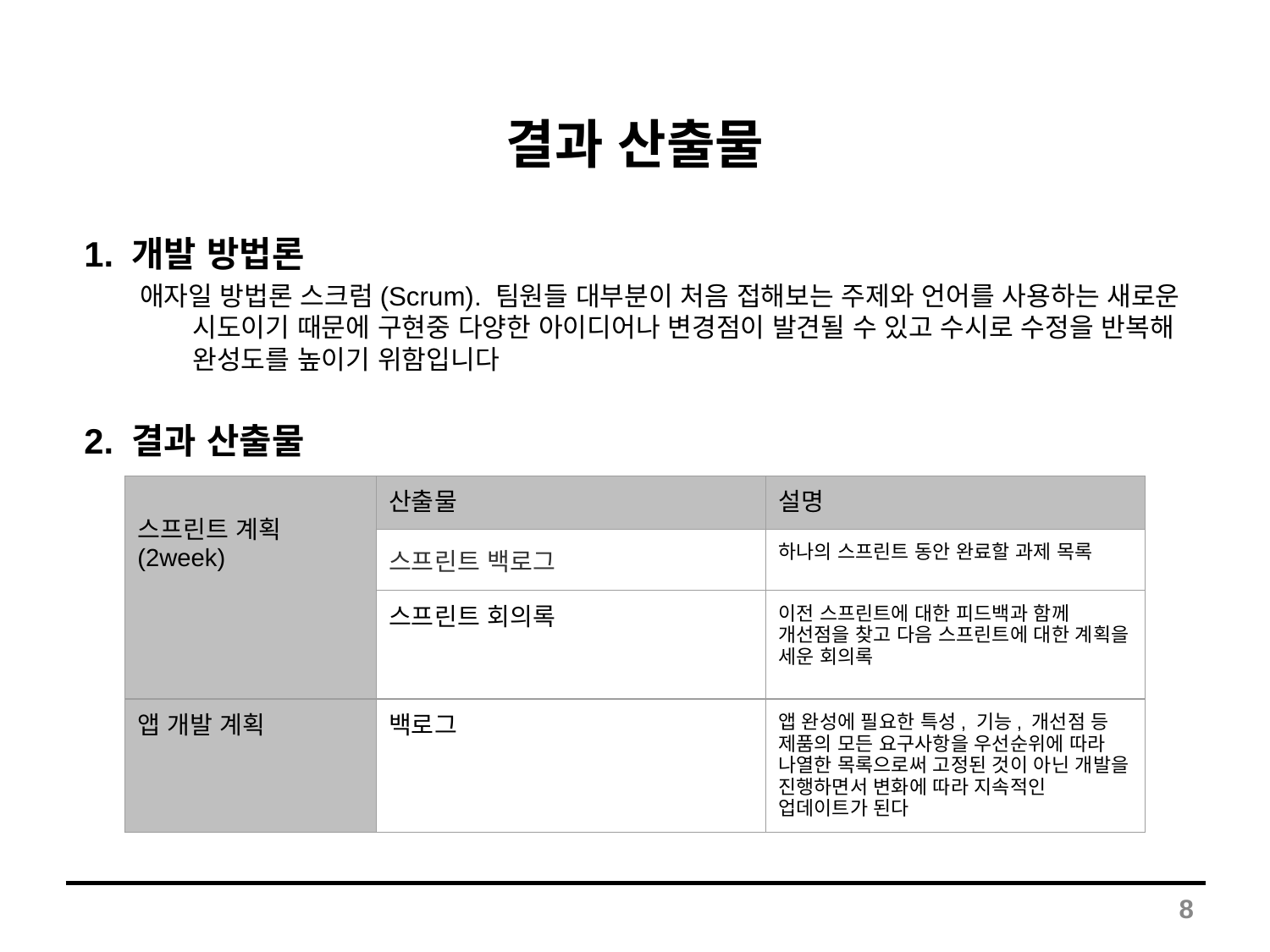

# 결과 산출물
1. 개발 방법론
애자일 방법론 스크럼(Scrum). 팀원들 대부분이 처음 접해보는 주제와 언어를 사용하는 새로운 시도이기 때문에 구현중 다양한 아이디어나 변경점이 발견될 수 있고 수시로 수정을 반복해 완성도를 높이기 위함입니다

2. 결과 산출물

| 스프린트 계획(2week) | 산출물 | 설명 |
| --- | --- | --- |
|  | 스프린트 백로그 | 하나의 스프린트 동안 완료할 과제 목록 |
|  | 스프린트 회의록 | 이전 스프린트에 대한 피드백과 함께 개선점을 찾고 다음 스프린트에 대한 계획을 세운 회의록 |
| 앱 개발 계획 | 백로그 | 앱 완성에 필요한 특성, 기능, 개선점 등 제품의 모든 요구사항을 우선순위에 따라 나열한 목록으로써 고정된 것이 아닌 개발을 진행하면서 변화에 따라 지속적인 업데이트가 된다 |
8